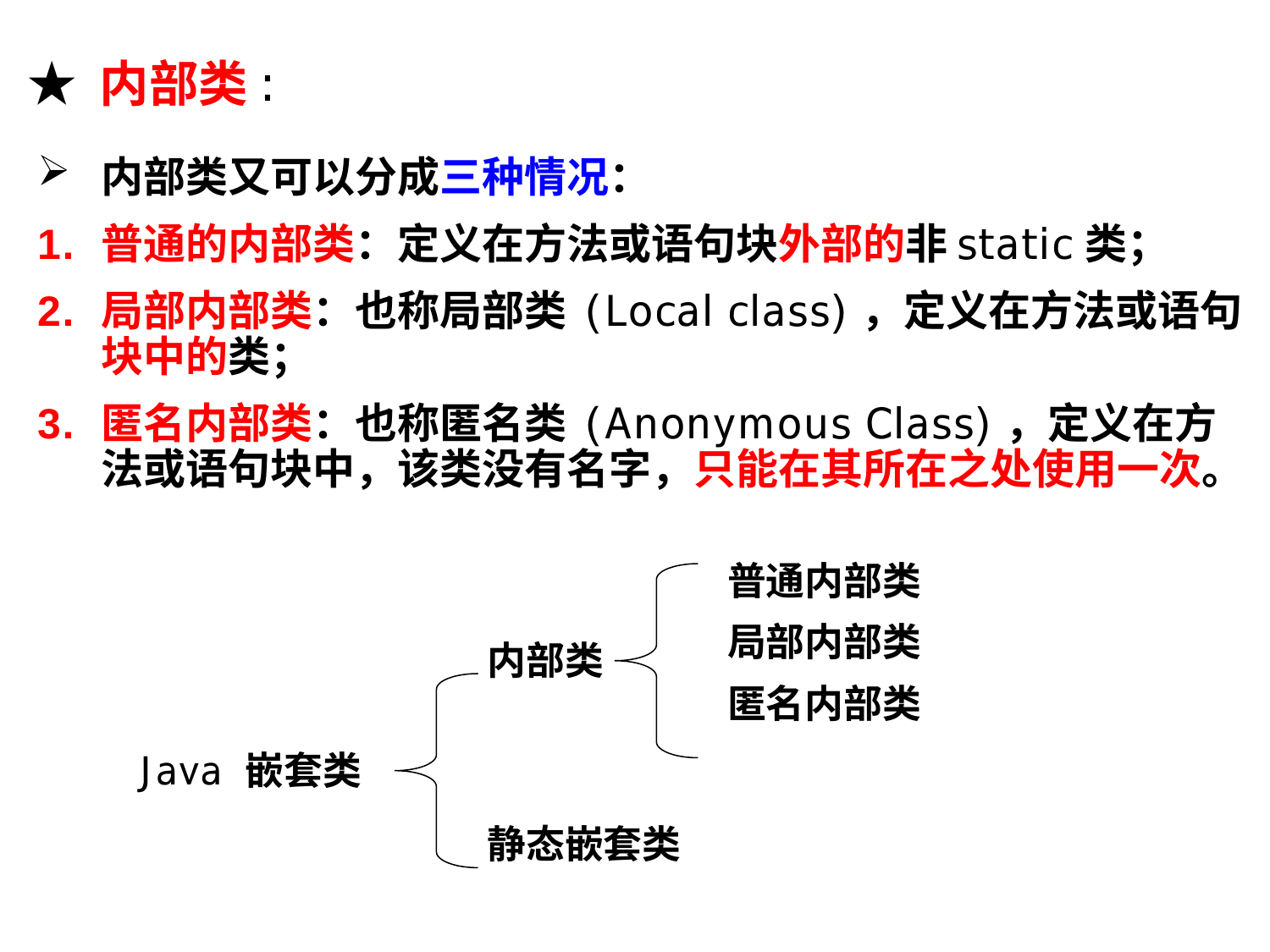

★ 内部类:
内部类又可以分成三种情况：
普通的内部类：定义在方法或语句块外部的非static类；
局部内部类：也称局部类 (Local class)，定义在方法或语句块中的类；
匿名内部类：也称匿名类 (Anonymous Class)，定义在方法或语句块中，该类没有名字，只能在其所在之处使用一次。
普通内部类
局部内部类
匿名内部类

内部类

静态嵌套类

Java 嵌套类